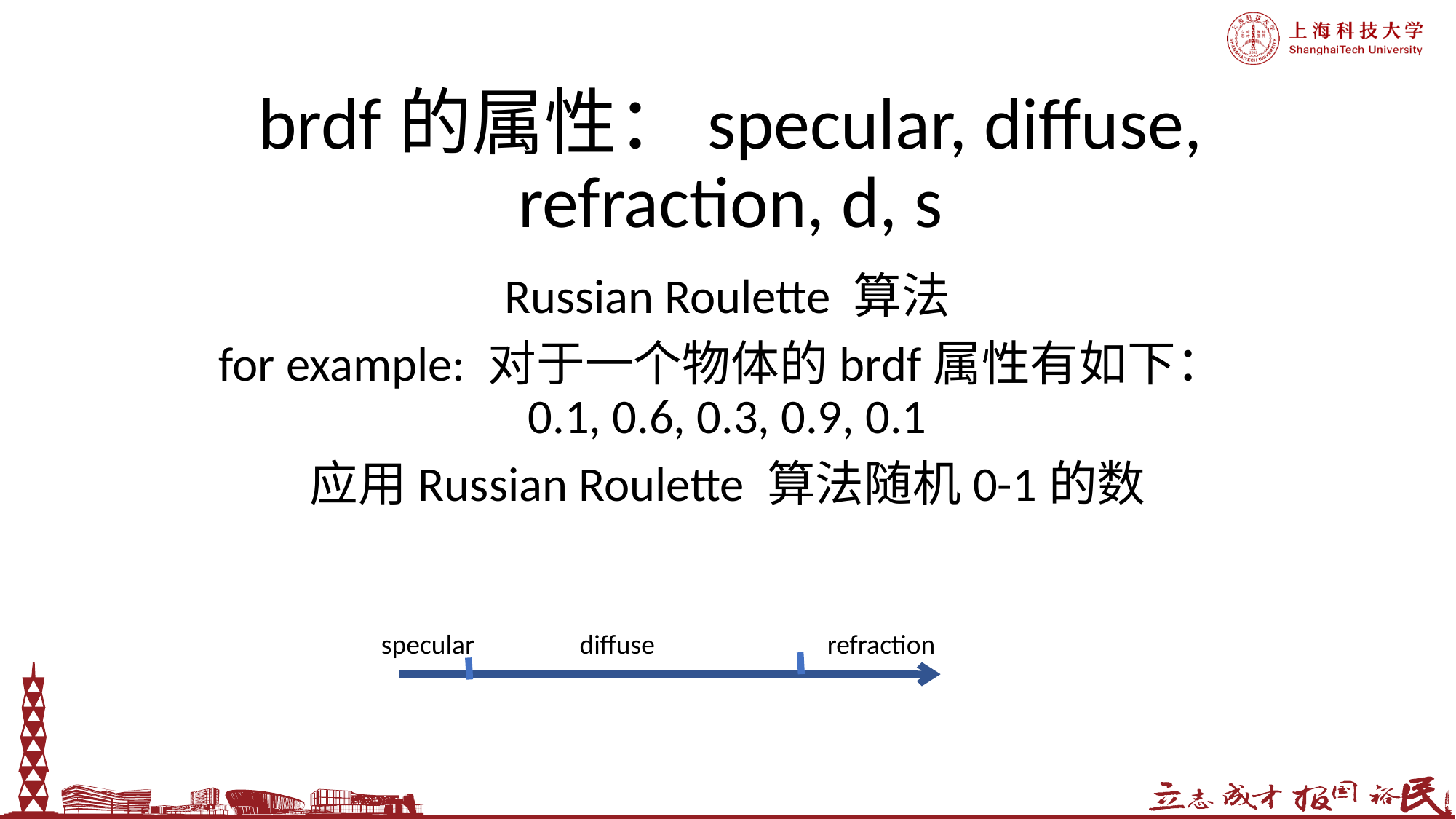

# brdf的属性：specular, diffuse, refraction, d, s
Russian Roulette 算法
for example: 对于一个物体的brdf属性有如下：0.1, 0.6, 0.3, 0.9, 0.1
应用Russian Roulette 算法随机0-1的数
specular
diffuse
refraction